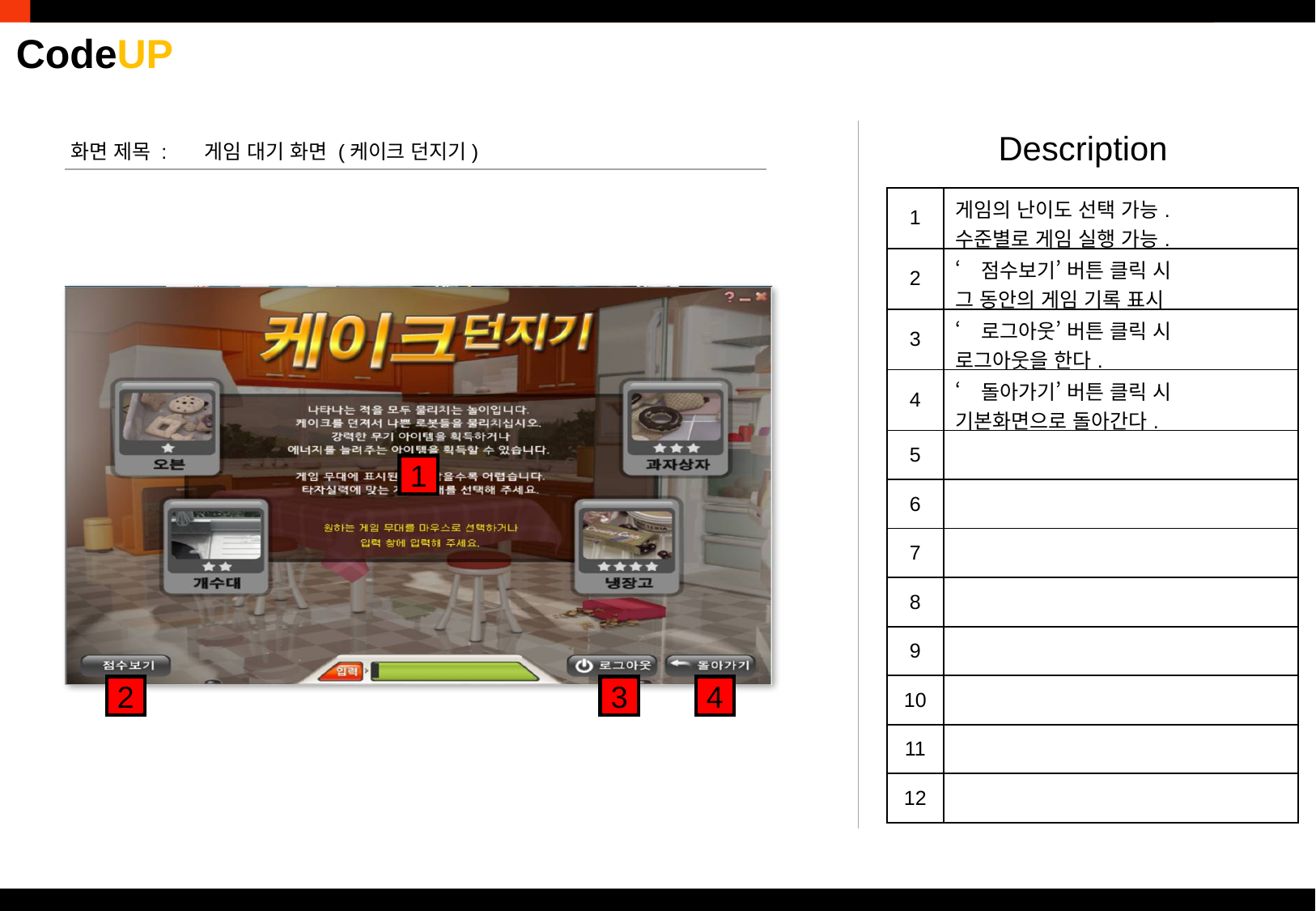

Description
화면 제목 :
게임 대기 화면 (케이크 던지기)
| 1 | 게임의 난이도 선택 가능. 수준별로 게임 실행 가능. |
| --- | --- |
| 2 | ‘점수보기’ 버튼 클릭 시 그 동안의 게임 기록 표시 |
| 3 | ‘로그아웃’ 버튼 클릭 시 로그아웃을 한다. |
| 4 | ‘돌아가기’ 버튼 클릭 시 기본화면으로 돌아간다. |
| 5 |  |
| 6 |  |
| 7 |  |
| 8 |  |
| 9 |  |
| 10 |  |
| 11 |  |
| 12 |  |

1
2
3
4